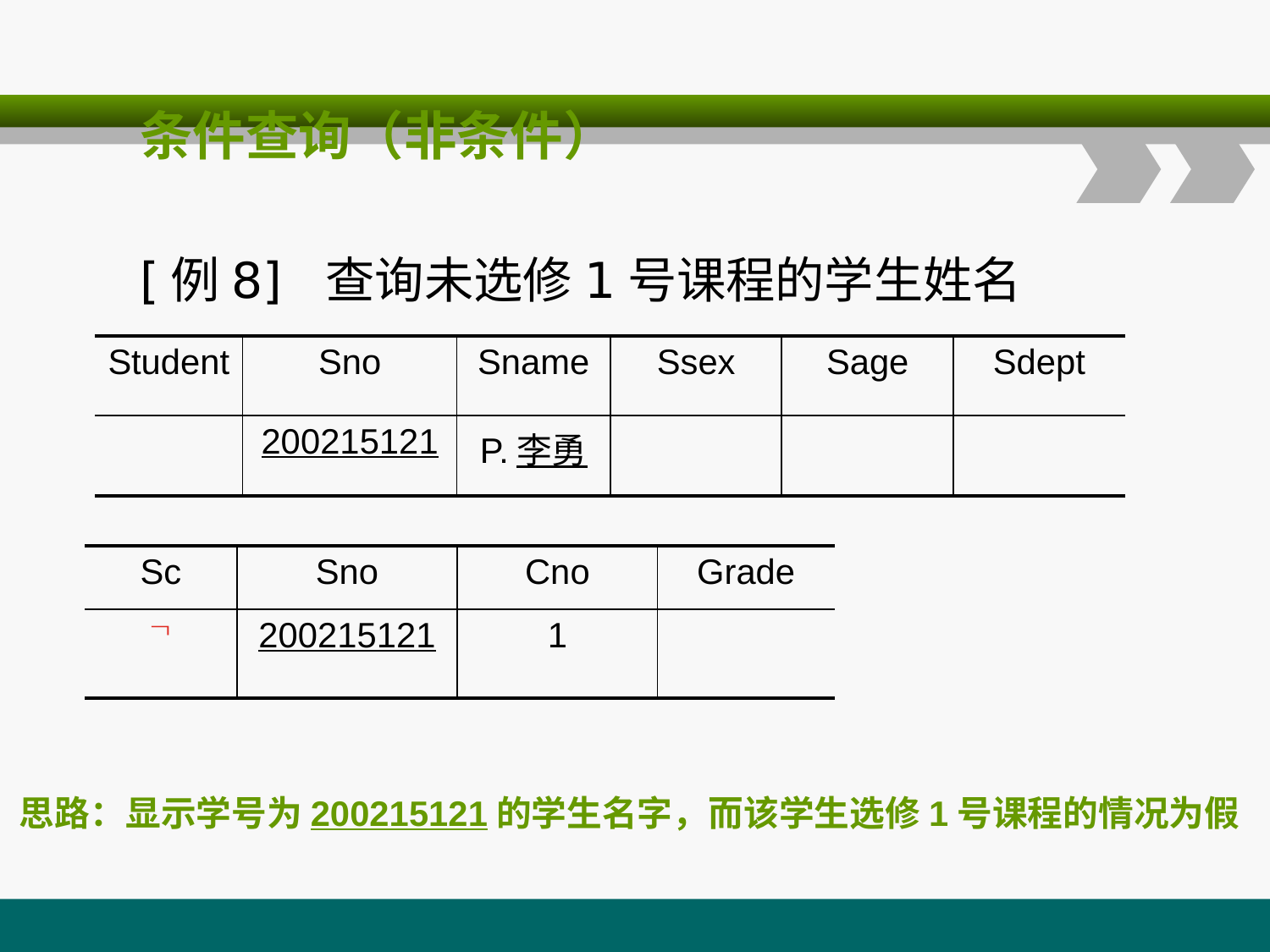

# 条件查询（非条件）
[例8]  查询未选修1号课程的学生姓名

| Student | Sno | Sname | Ssex | Sage | Sdept |
| --- | --- | --- | --- | --- | --- |
|  | 200215121 | P.李勇 |  |  |  |
| Sc | Sno | Cno | Grade |
| --- | --- | --- | --- |
| ¬ | 200215121 | 1 |  |
思路：显示学号为200215121的学生名字，而该学生选修1号课程的情况为假